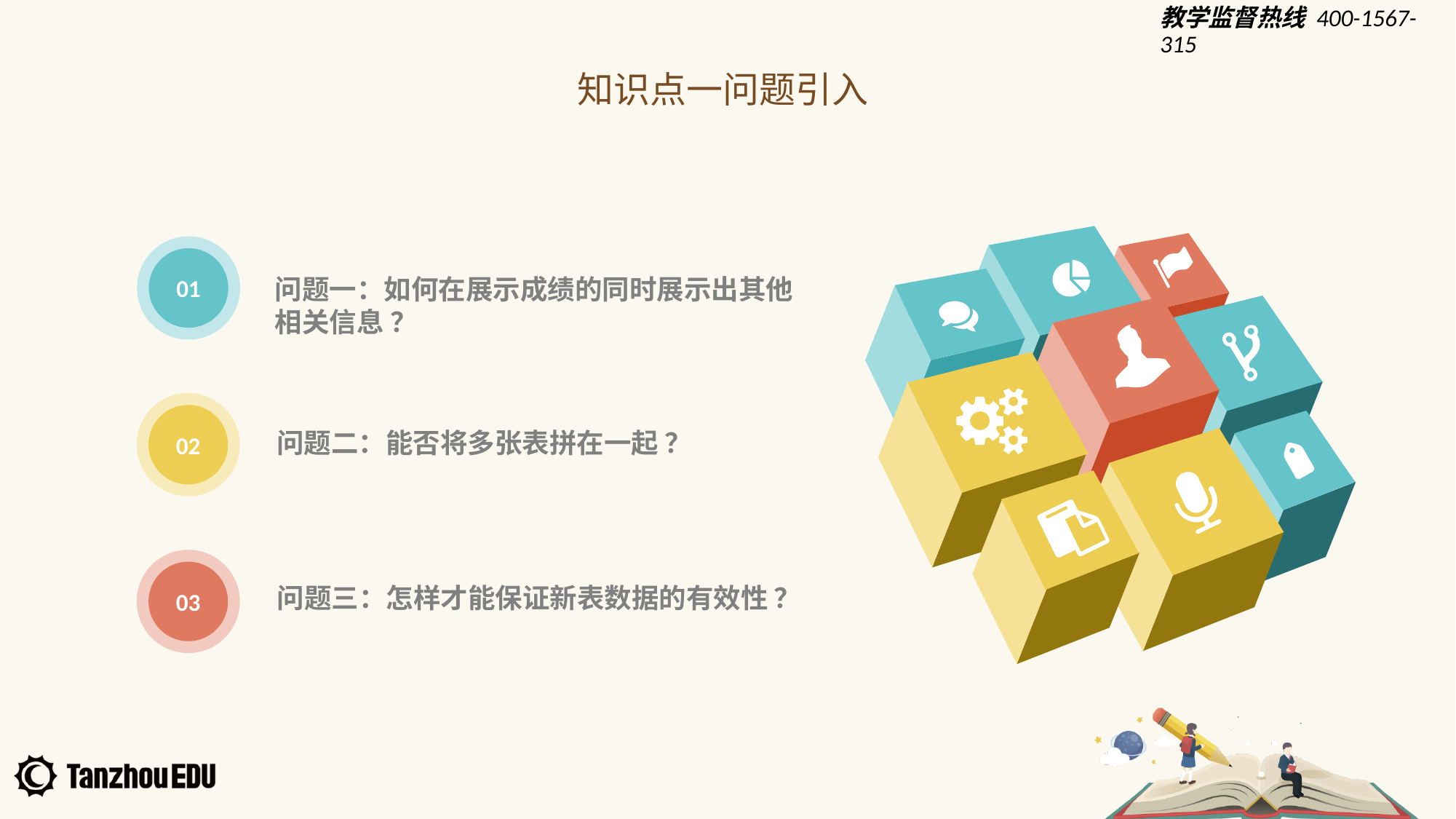

知识点一问题引入

01

问题一：如何在展示成绩的同时展示出其他相关信息 ？

02

问题二：能否将多张表拼在一起 ？

03
问题三：怎样才能保证新表数据的有效性 ？